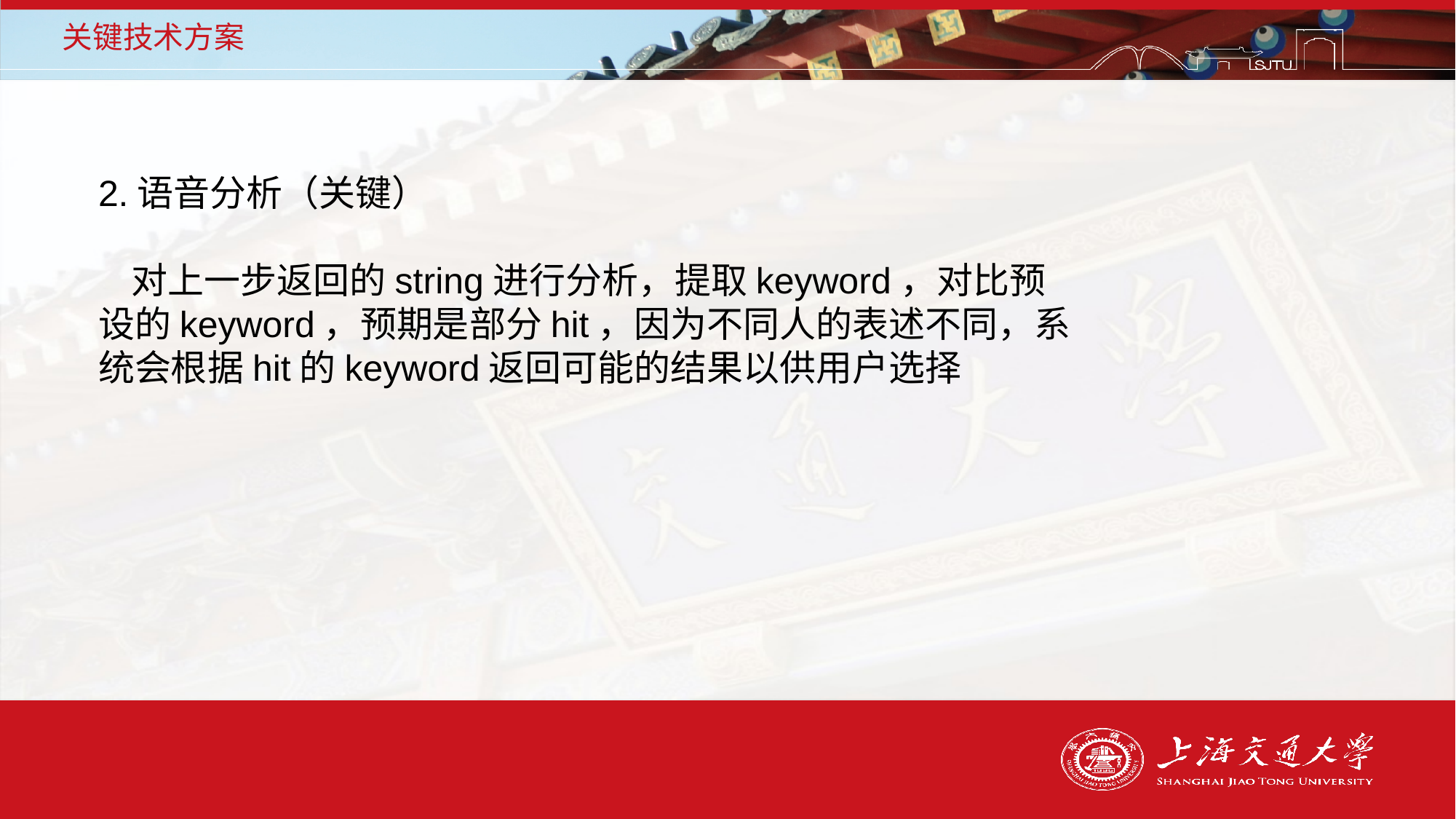

# 关键技术方案
2.语音分析（关键）

   对上一步返回的string进行分析，提取keyword，对比预设的keyword，预期是部分hit，因为不同人的表述不同，系统会根据hit的keyword返回可能的结果以供用户选择